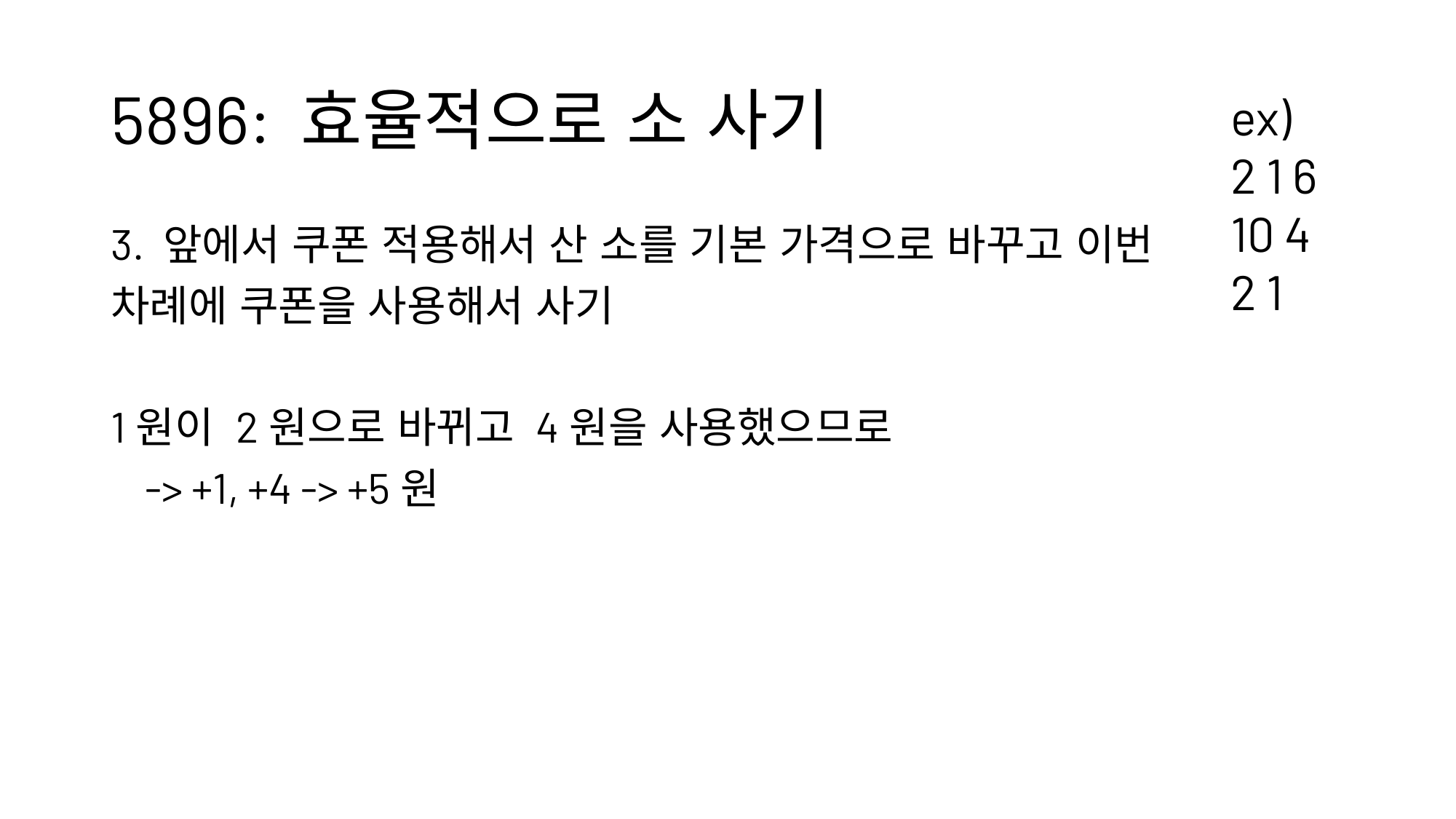

# 5896: 효율적으로 소 사기
ex)
2 1 6
10 4
2 1

3. 앞에서 쿠폰 적용해서 산 소를 기본 가격으로 바꾸고 이번
차례에 쿠폰을 사용해서 사기

1원이 2원으로 바뀌고 4원을 사용했으므로
    -> +1, +4 -> +5원